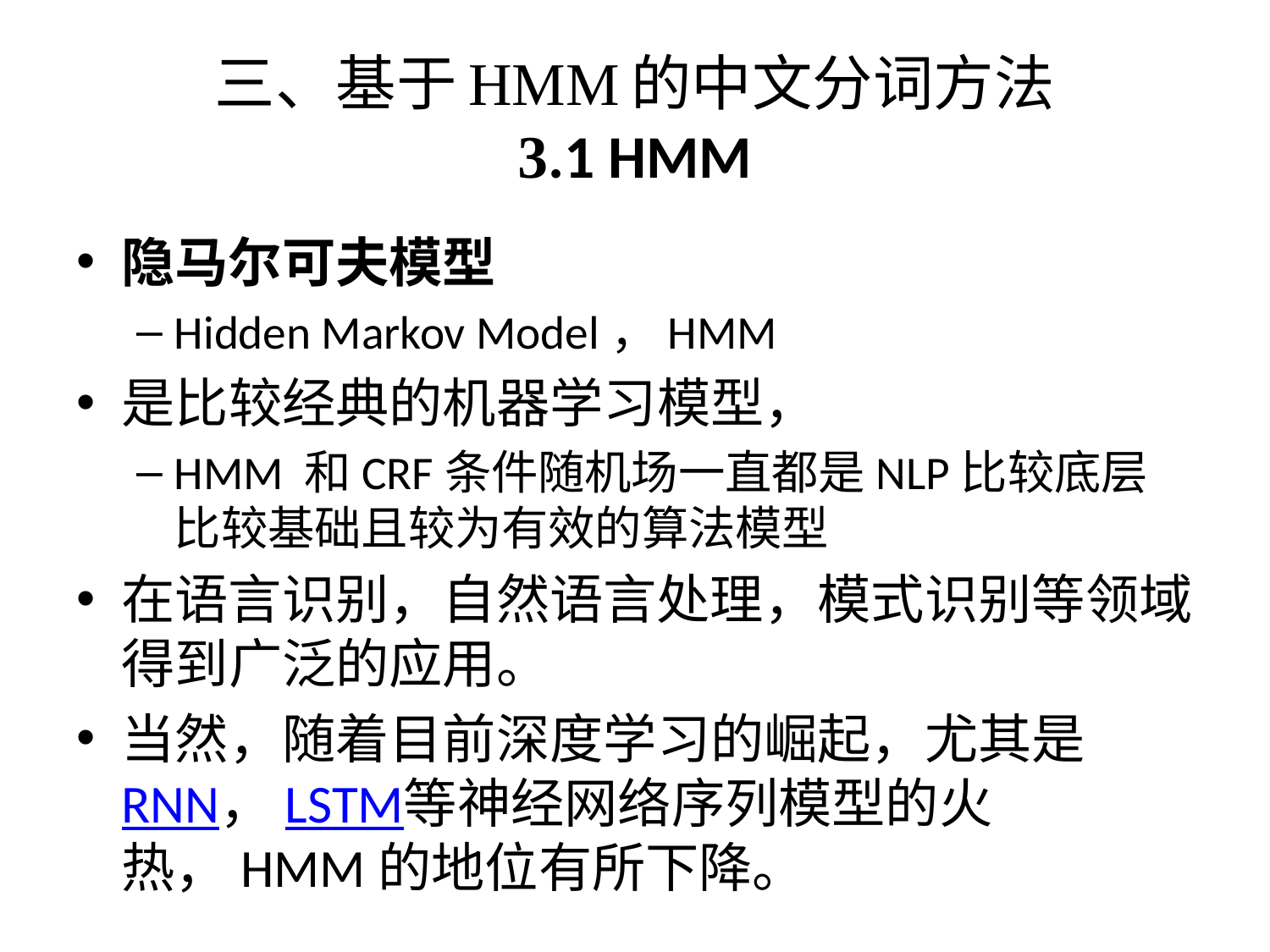

# 三、基于HMM的中文分词方法 3.1 HMM
隐马尔可夫模型
Hidden Markov Model，HMM
是比较经典的机器学习模型，
HMM 和CRF条件随机场一直都是NLP比较底层比较基础且较为有效的算法模型
在语言识别，自然语言处理，模式识别等领域得到广泛的应用。
当然，随着目前深度学习的崛起，尤其是RNN，LSTM等神经网络序列模型的火热，HMM的地位有所下降。